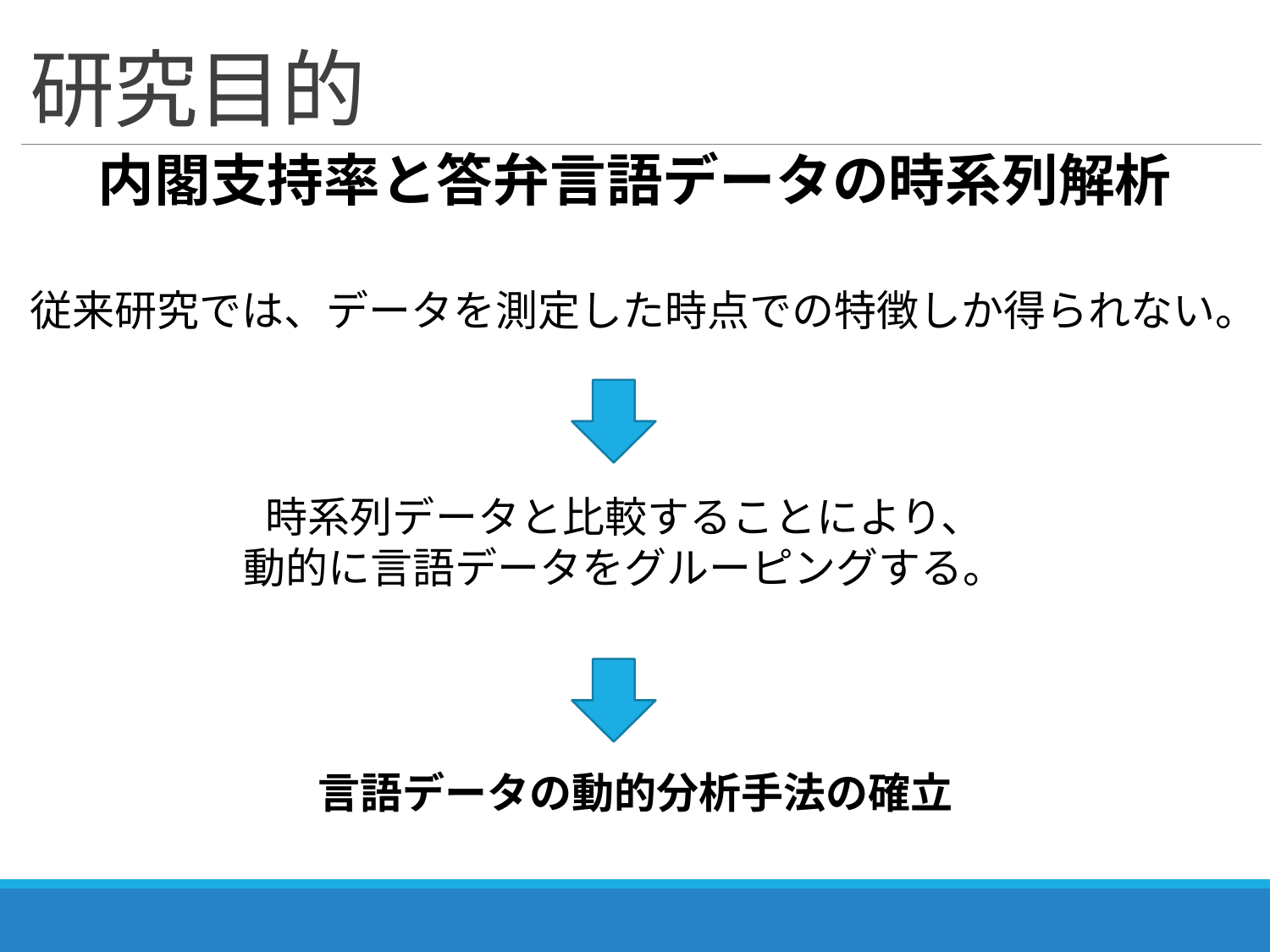

# 研究目的
内閣支持率と答弁言語データの時系列解析

従来研究では、データを測定した時点での特徴しか得られない。

時系列データと比較することにより、
動的に言語データをグルーピングする。

言語データの動的分析手法の確立